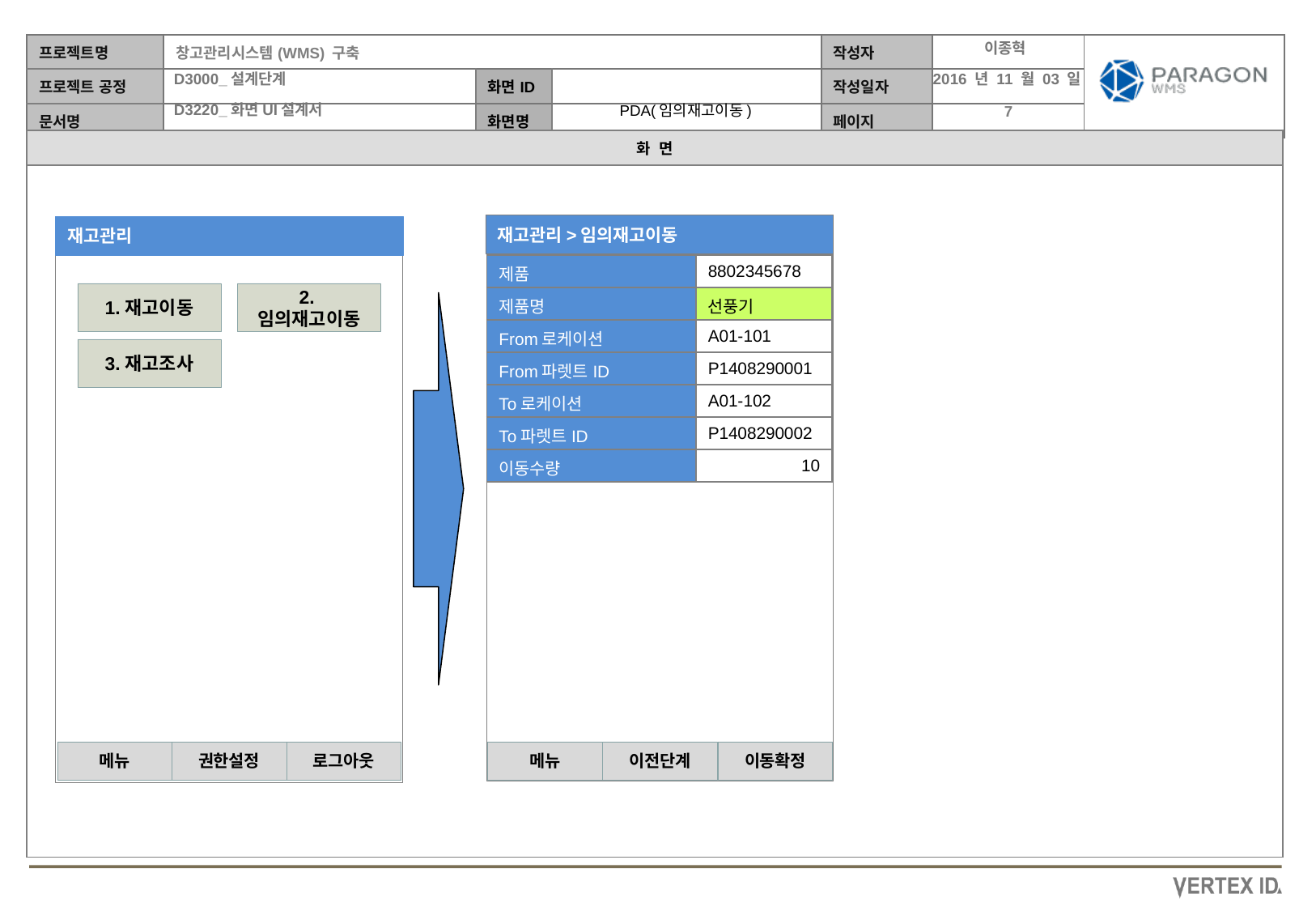

이종혁
2016 년 11 월 03 일
PDA(임의재고이동)
재고관리>임의재고이동

재고관리

| 제품 | 8802345678 |
| --- | --- |
| 제품명 | 선풍기 |
| From로케이션 | A01-101 |
| From파렛트ID | P1408290001 |
| To로케이션 | A01-102 |
| To파렛트ID | P1408290002 |
| 이동수량 | 10 |
1.재고이동
2.임의재고이동

3.재고조사
메뉴
권한설정
로그아웃
메뉴
이전단계
이동확정